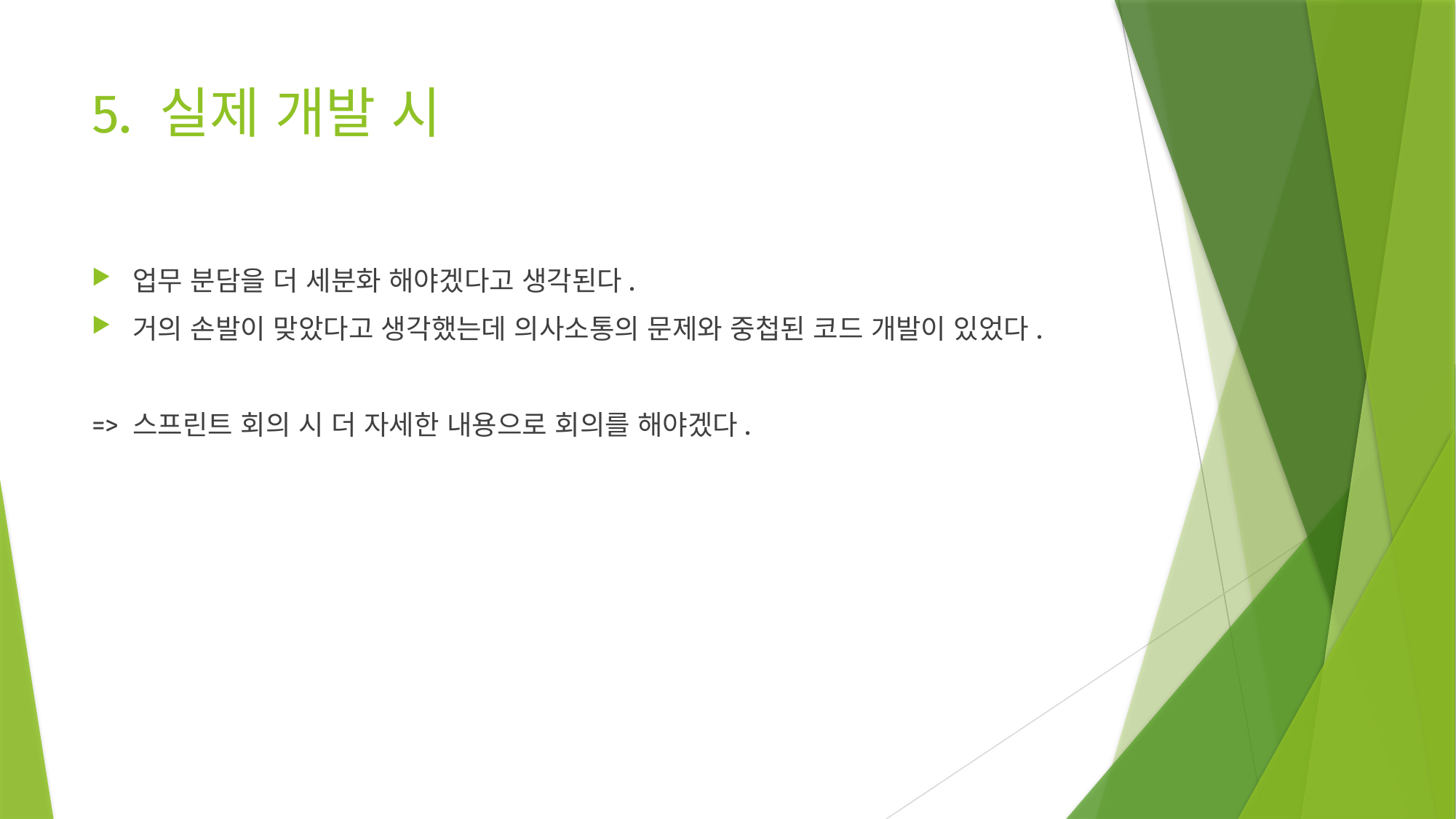

# 5. 실제 개발 시
업무 분담을 더 세분화 해야겠다고 생각된다.
거의 손발이 맞았다고 생각했는데 의사소통의 문제와 중첩된 코드 개발이 있었다.

=> 스프린트 회의 시 더 자세한 내용으로 회의를 해야겠다.